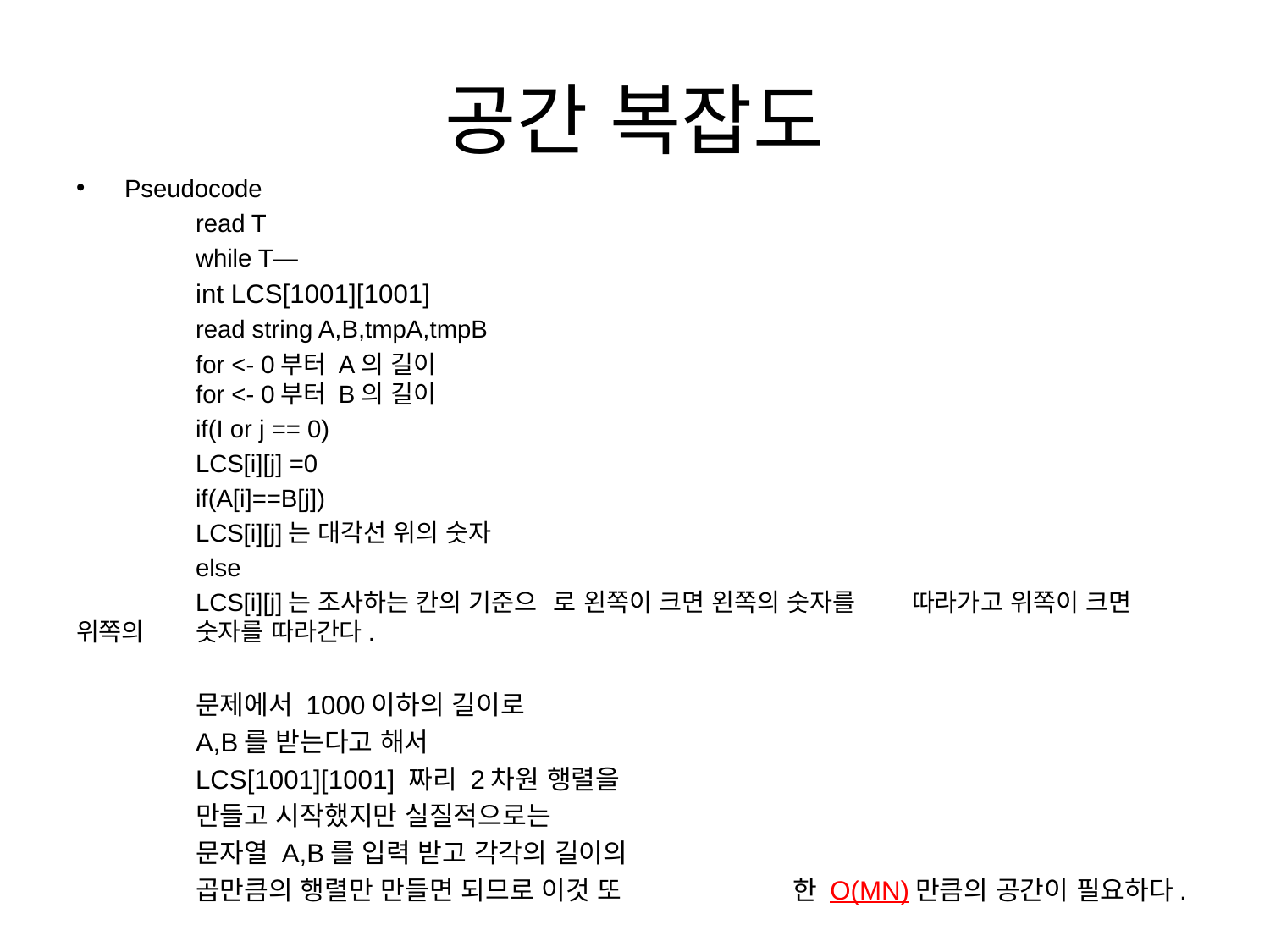

# 공간 복잡도
Pseudocode
	read T
	while T—
		int LCS[1001][1001]
		read string A,B,tmpA,tmpB
		for <- 0부터 A의 길이
			for <- 0부터 B의 길이
				if(I or j == 0)
					LCS[i][j] =0
				if(A[i]==B[j])
					LCS[i][j]는 대각선 위의 숫자
				else
					LCS[i][j]는 조사하는 칸의 기준으						로 왼쪽이 크면 왼쪽의 숫자를     						따라가고 위쪽이 크면 위쪽의 						숫자를 따라간다.

					문제에서 1000이하의 길이로
					A,B를 받는다고 해서
					LCS[1001][1001] 짜리 2차원 행렬을
					만들고 시작했지만 실질적으로는
					문자열 A,B를 입력 받고 각각의 길이의
					곱만큼의 행렬만 만들면 되므로 이것 또					한 O(MN)만큼의 공간이 필요하다.